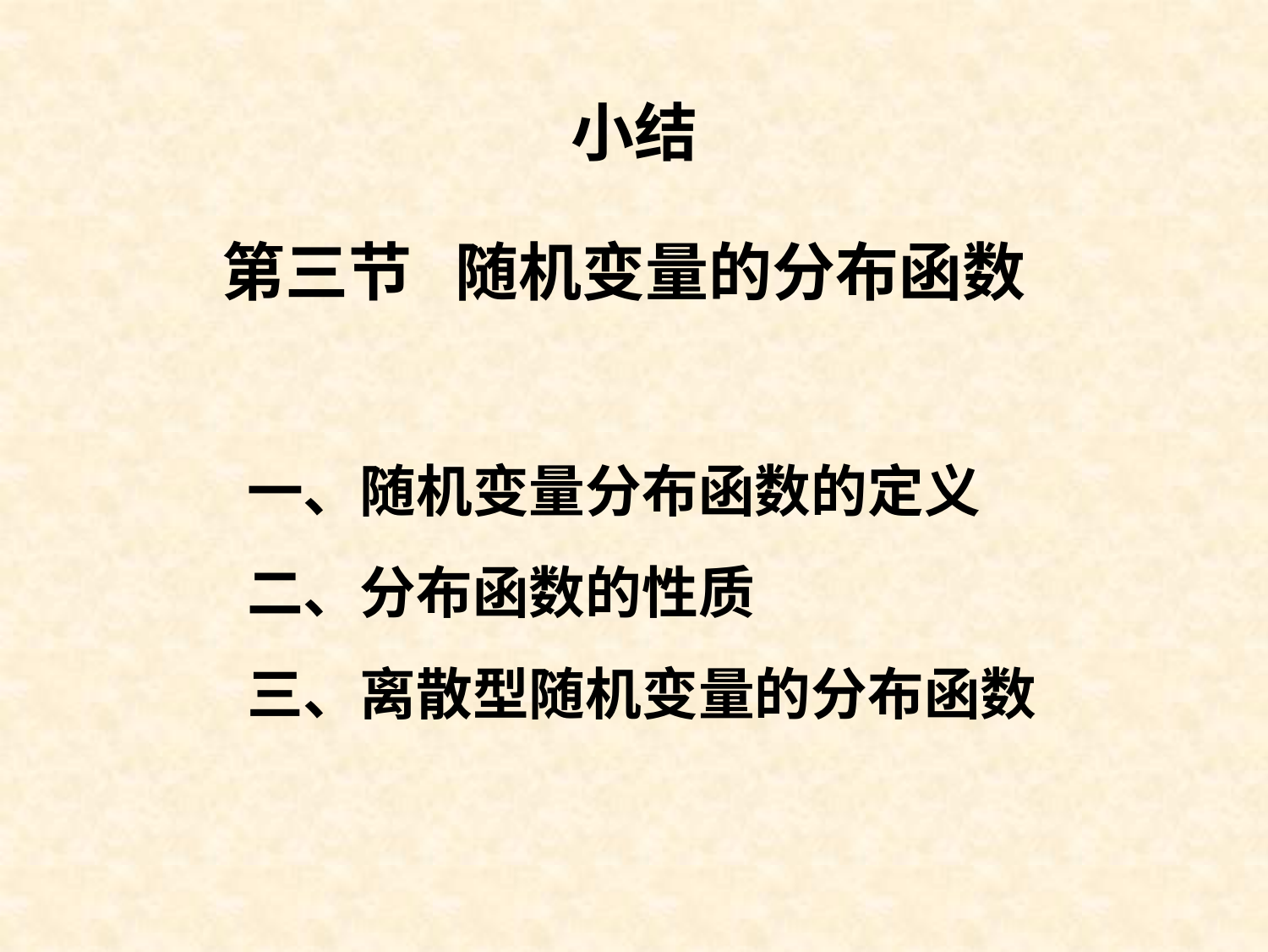

小结
第三节   随机变量的分布函数
一、随机变量分布函数的定义
二、分布函数的性质
三、离散型随机变量的分布函数